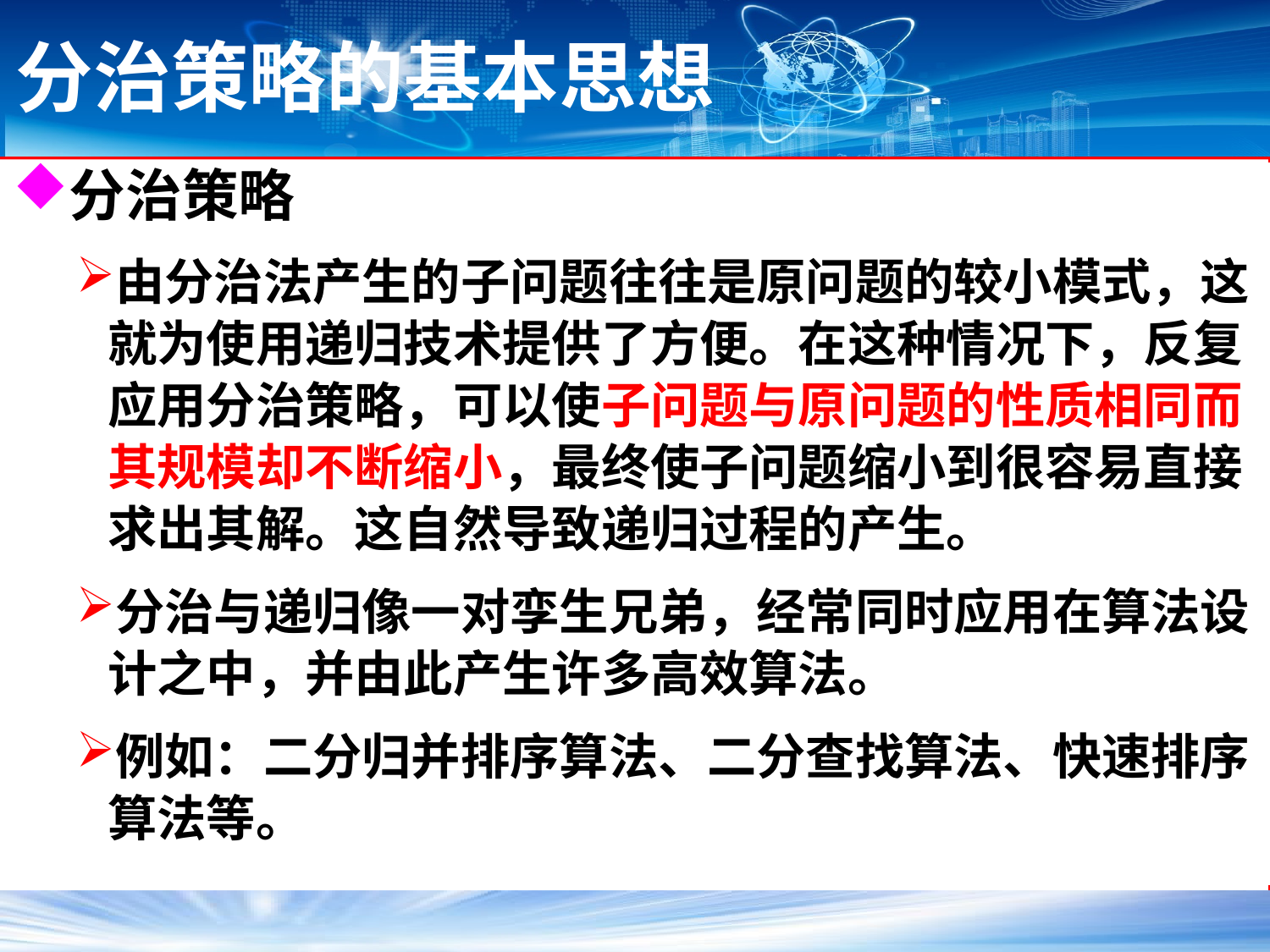

# 分治策略的基本思想
分治策略
由分治法产生的子问题往往是原问题的较小模式，这就为使用递归技术提供了方便。在这种情况下，反复应用分治策略，可以使子问题与原问题的性质相同而其规模却不断缩小，最终使子问题缩小到很容易直接求出其解。这自然导致递归过程的产生。
分治与递归像一对孪生兄弟，经常同时应用在算法设计之中，并由此产生许多高效算法。
例如：二分归并排序算法、二分查找算法、快速排序算法等。